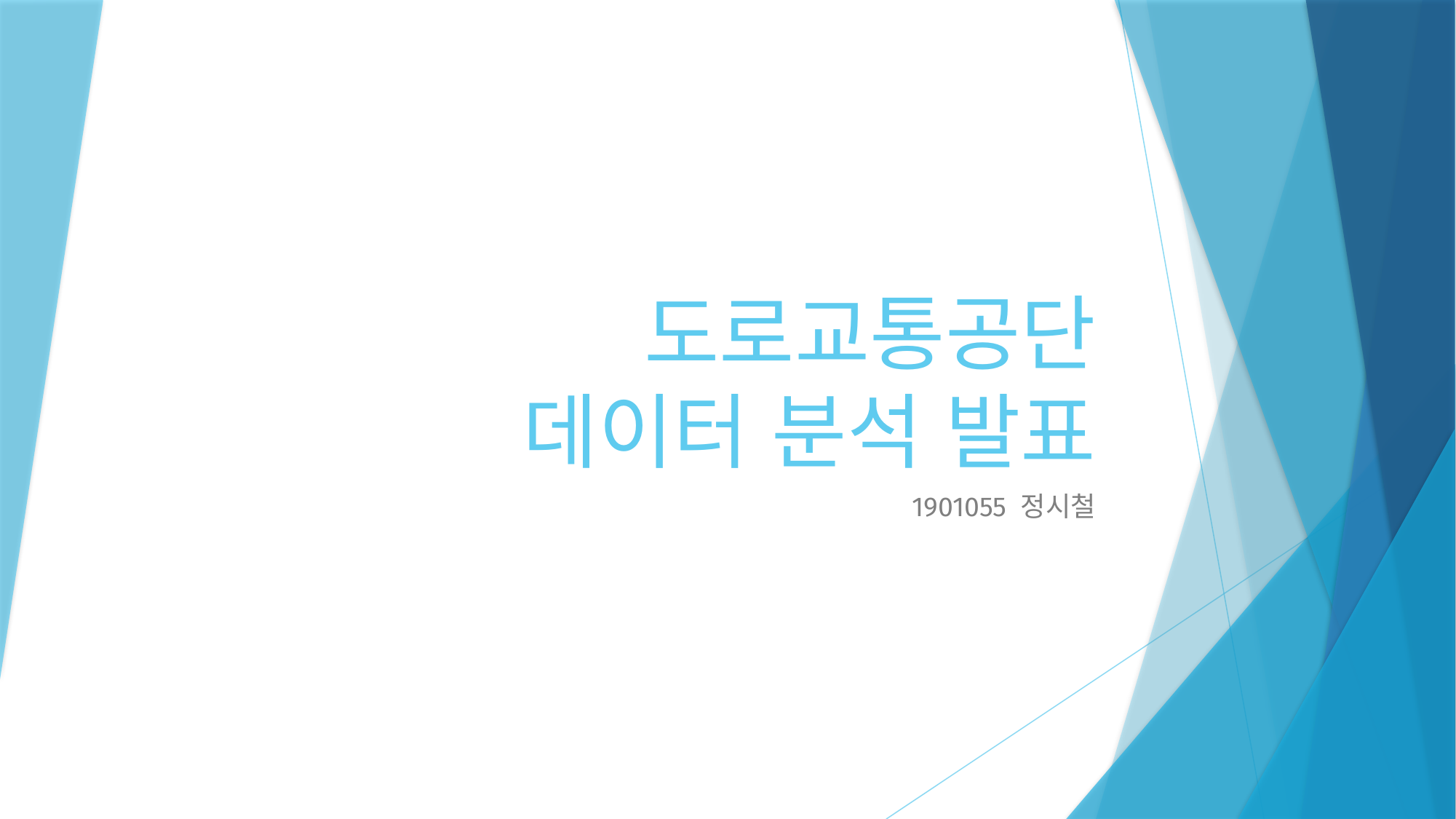

# 도로교통공단 데이터 분석 발표
1901055 정시철